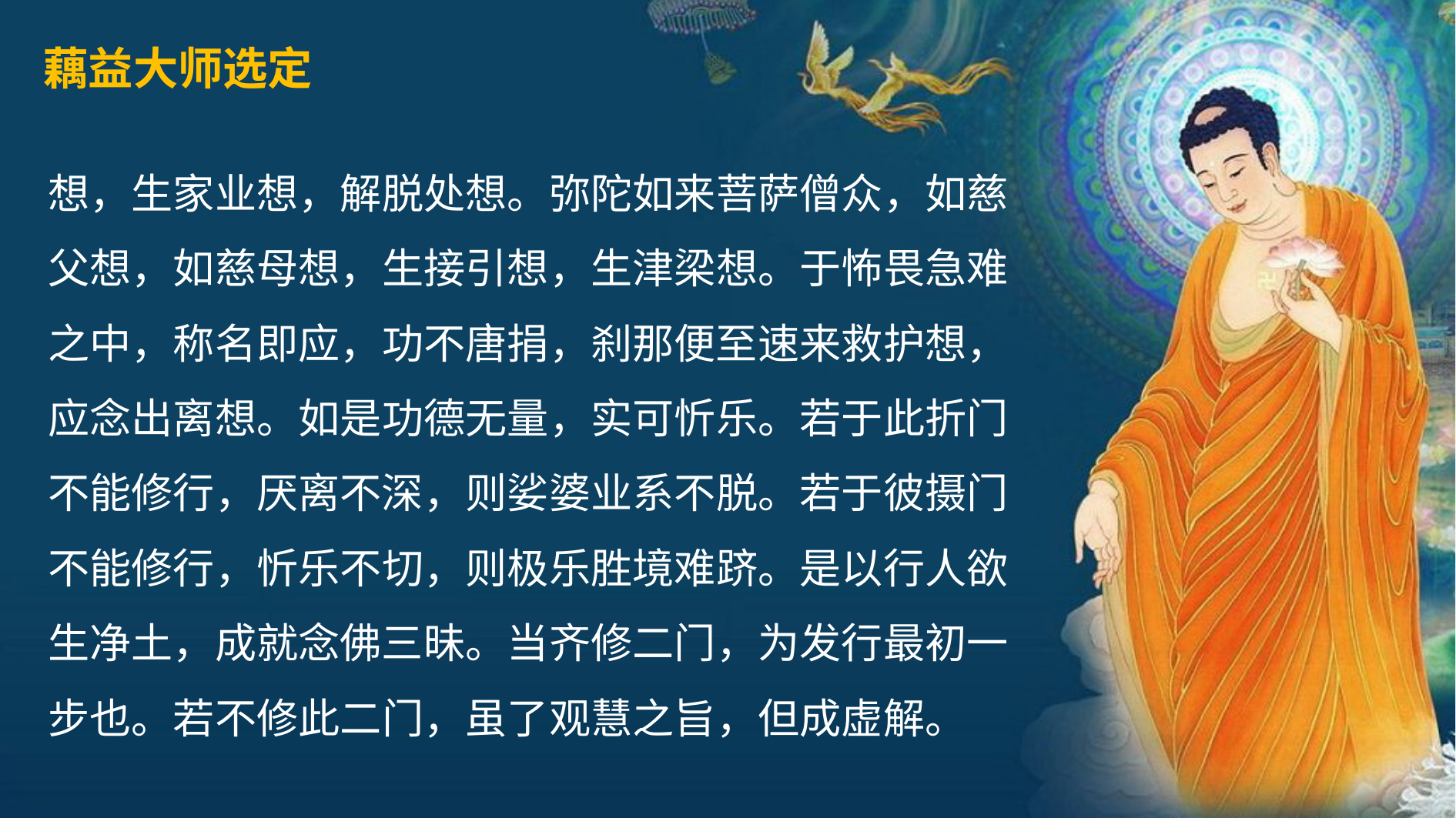

藕益大师选定
想，生家业想，解脱处想。弥陀如来菩萨僧众，如慈父想，如慈母想，生接引想，生津梁想。于怖畏急难之中，称名即应，功不唐捐，刹那便至速来救护想，应念出离想。如是功德无量，实可忻乐。若于此折门不能修行，厌离不深，则娑婆业系不脱。若于彼摄门不能修行，忻乐不切，则极乐胜境难跻。是以行人欲生净土，成就念佛三昧。当齐修二门，为发行最初一步也。若不修此二门，虽了观慧之旨，但成虚解。